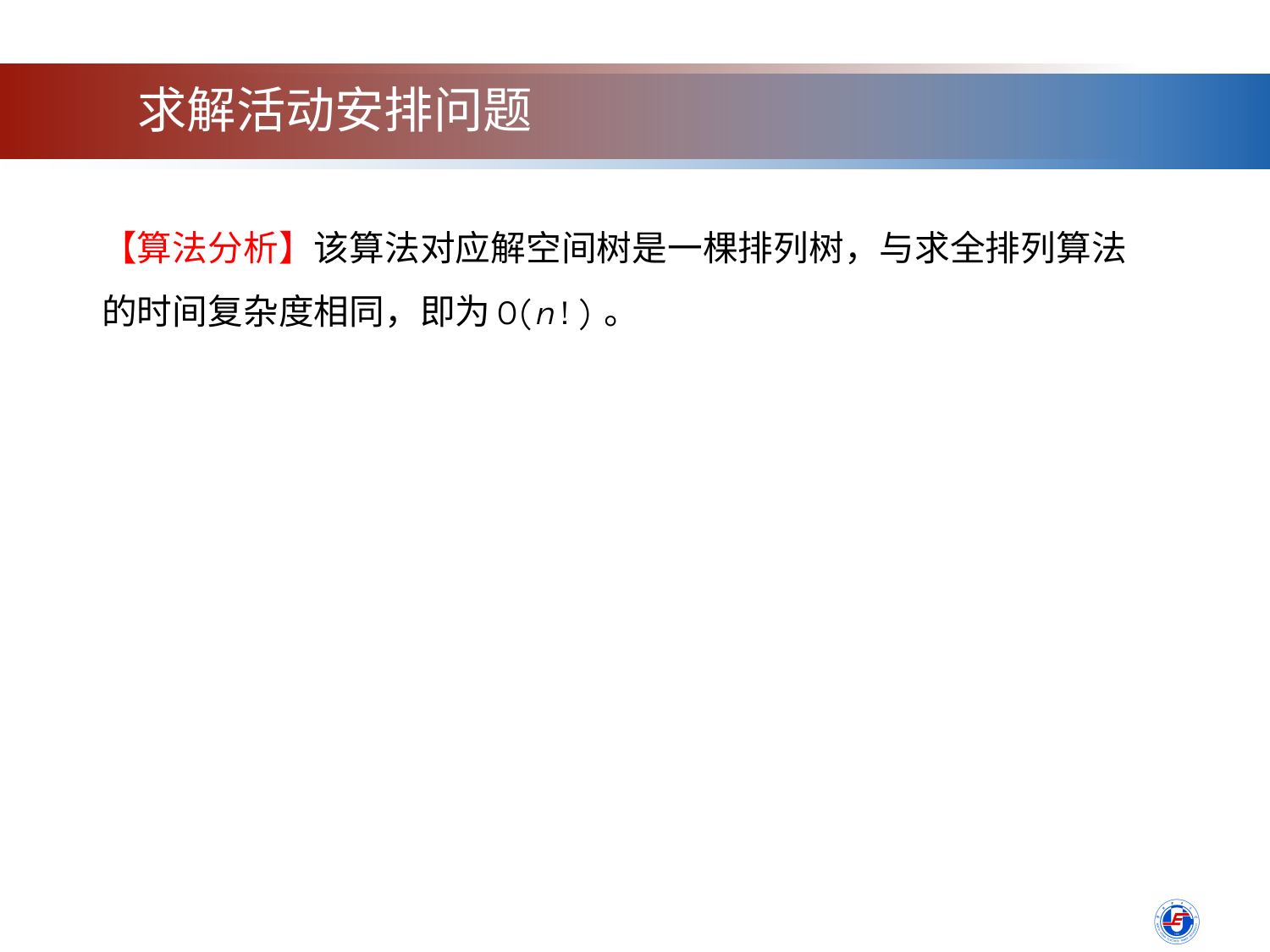

求解活动安排问题
【算法分析】该算法对应解空间树是一棵排列树，与求全排列算法的时间复杂度相同，即为O(n!)。